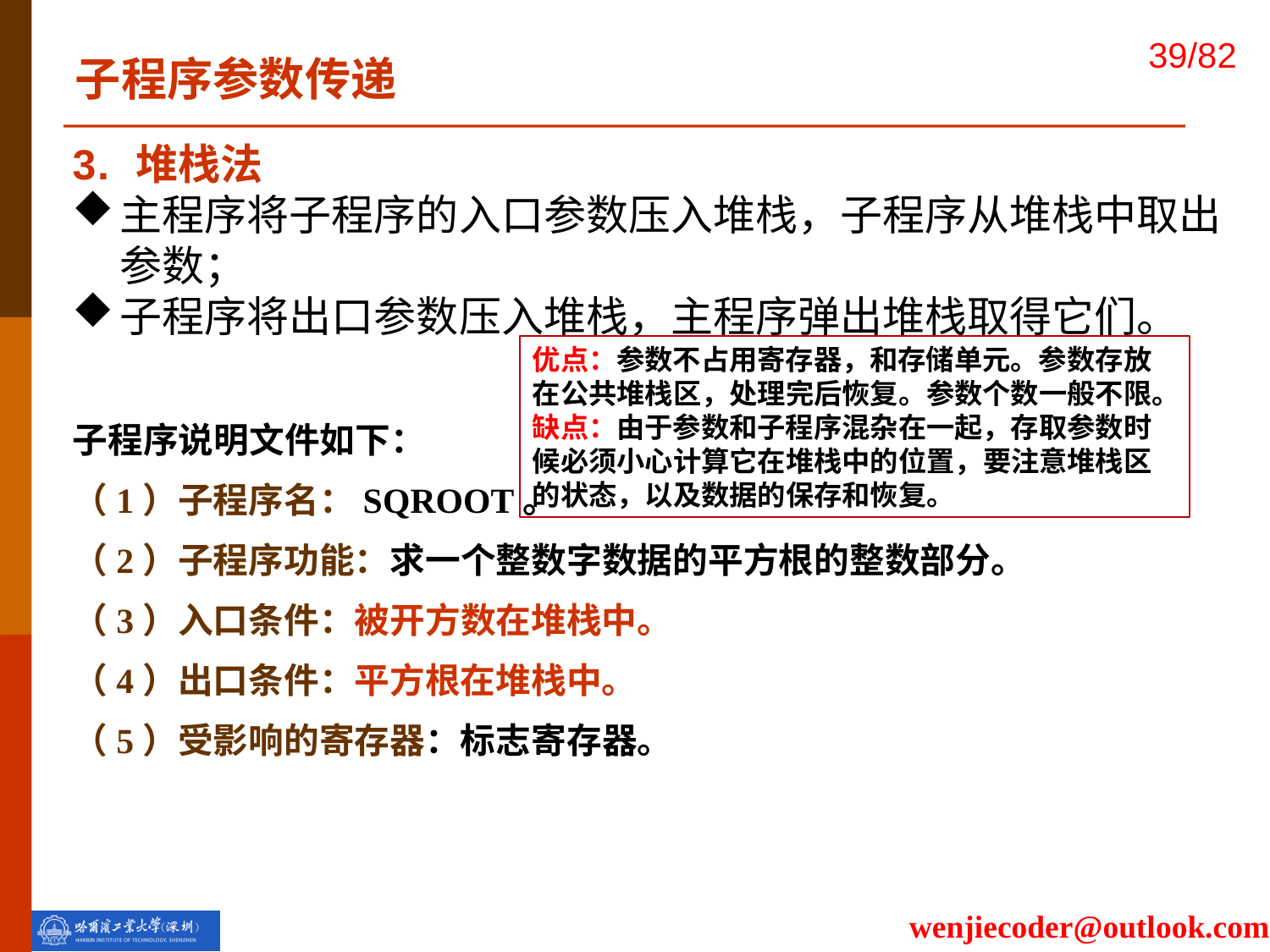

子程序参数传递
堆栈法
主程序将子程序的入口参数压入堆栈，子程序从堆栈中取出参数；
子程序将出口参数压入堆栈，主程序弹出堆栈取得它们。

子程序说明文件如下：
（1）子程序名：SQROOT。
（2）子程序功能：求一个整数字数据的平方根的整数部分。
（3）入口条件：被开方数在堆栈中。
（4）出口条件：平方根在堆栈中。
（5）受影响的寄存器：标志寄存器。

优点：参数不占用寄存器，和存储单元。参数存放在公共堆栈区，处理完后恢复。参数个数一般不限。
缺点：由于参数和子程序混杂在一起，存取参数时候必须小心计算它在堆栈中的位置，要注意堆栈区的状态，以及数据的保存和恢复。